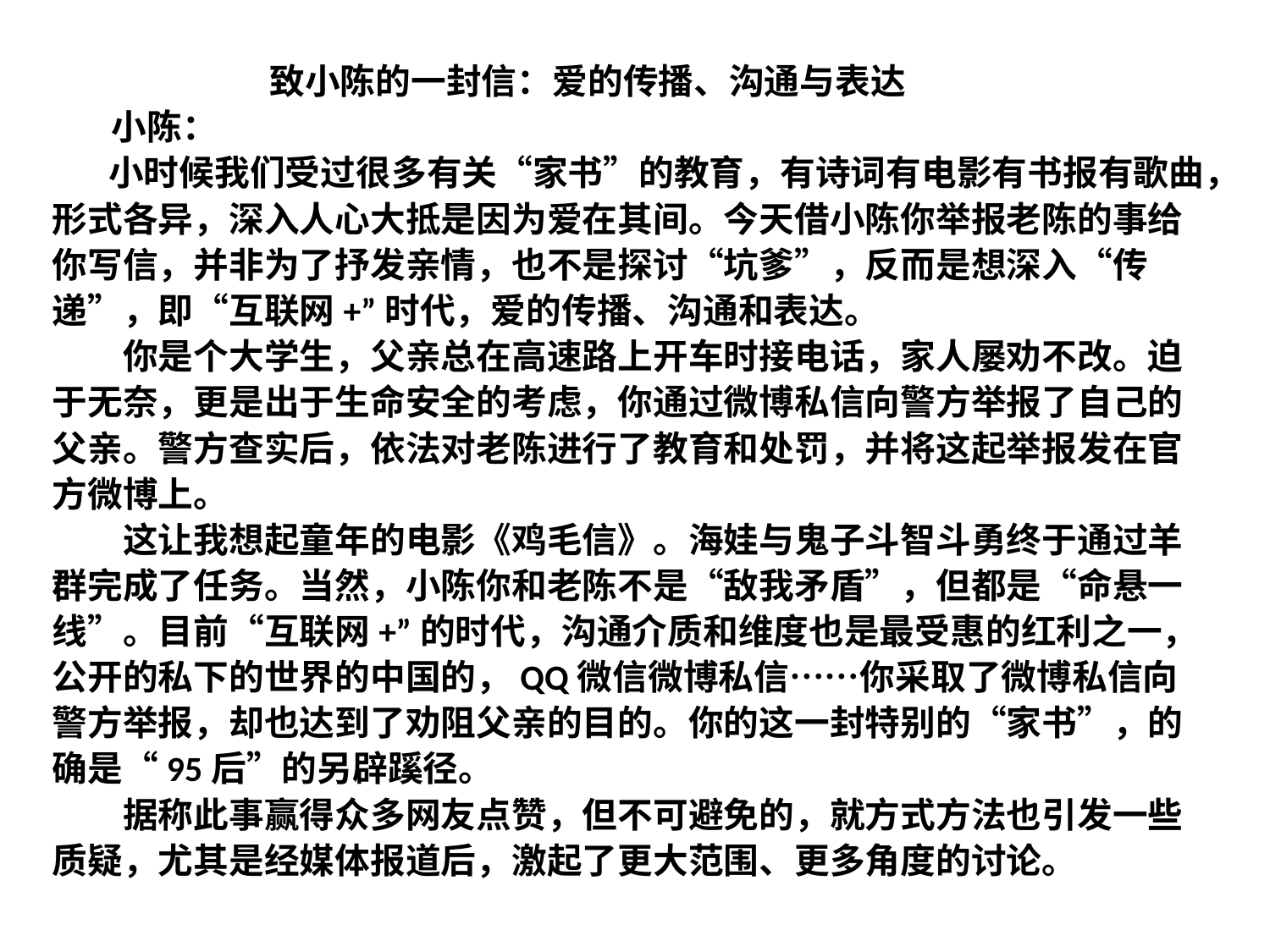

致小陈的一封信：爱的传播、沟通与表达
　   小陈：
       小时候我们受过很多有关“家书”的教育，有诗词有电影有书报有歌曲，形式各异，深入人心大抵是因为爱在其间。今天借小陈你举报老陈的事给你写信，并非为了抒发亲情，也不是探讨“坑爹”，反而是想深入“传递”，即“互联网+”时代，爱的传播、沟通和表达。
　　你是个大学生，父亲总在高速路上开车时接电话，家人屡劝不改。迫于无奈，更是出于生命安全的考虑，你通过微博私信向警方举报了自己的父亲。警方查实后，依法对老陈进行了教育和处罚，并将这起举报发在官方微博上。
　　这让我想起童年的电影《鸡毛信》。海娃与鬼子斗智斗勇终于通过羊群完成了任务。当然，小陈你和老陈不是“敌我矛盾”，但都是“命悬一线”。目前“互联网+”的时代，沟通介质和维度也是最受惠的红利之一，公开的私下的世界的中国的，QQ微信微博私信……你采取了微博私信向警方举报，却也达到了劝阻父亲的目的。你的这一封特别的“家书”，的确是“95后”的另辟蹊径。
　　据称此事赢得众多网友点赞，但不可避免的，就方式方法也引发一些质疑，尤其是经媒体报道后，激起了更大范围、更多角度的讨论。